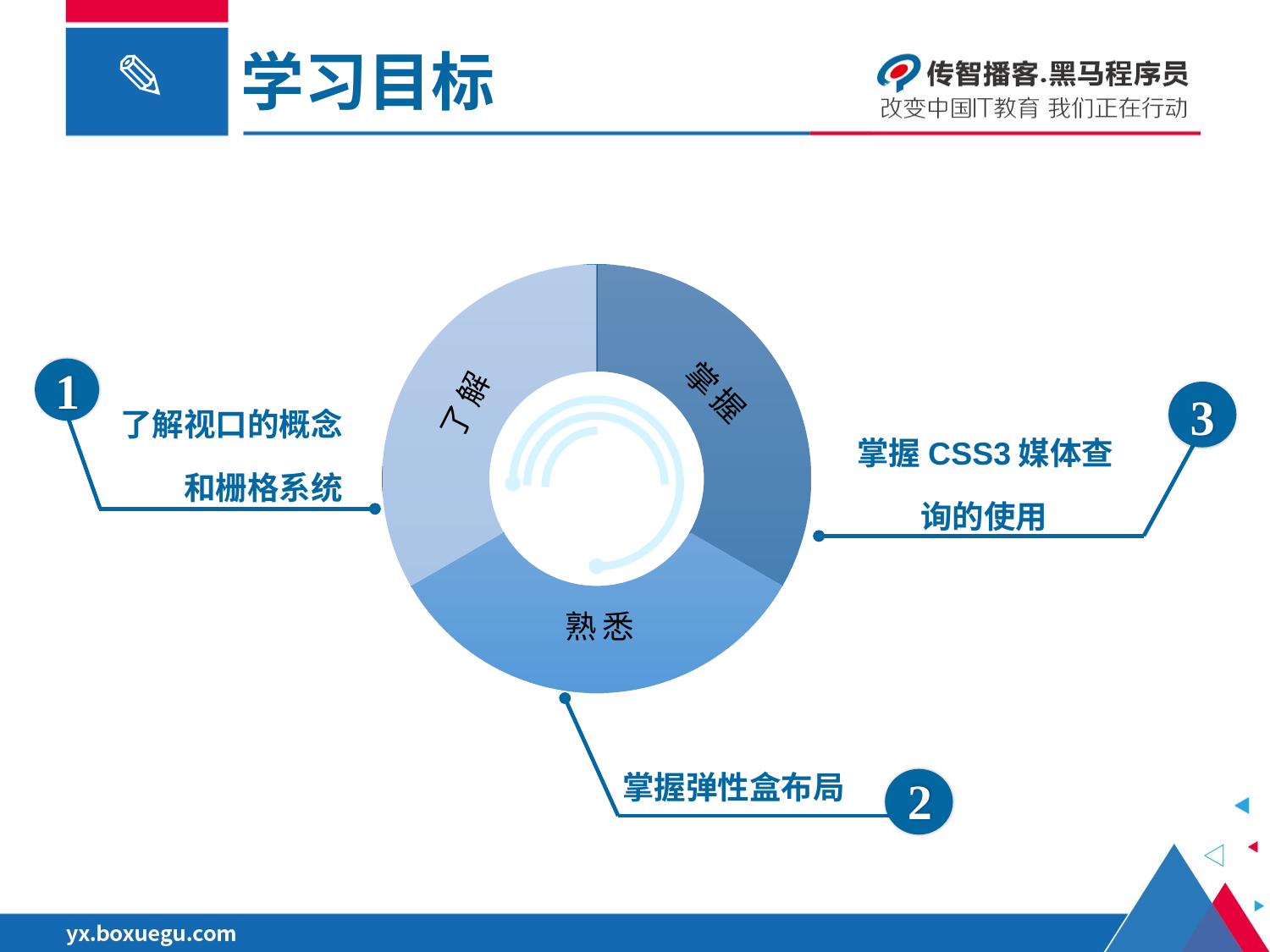

学习目标

### Chart

| Category | 销售额 |
|---|---|
| 掌握知识 | 3.333333333 |
| 理解知识 | 3.333333333 |
| 了解知识 | 3.333333333 |
了解
掌握
熟悉
了解视口的概念和栅格系统
1

3

掌握CSS3媒体查询的使用

掌握弹性盒布局
2